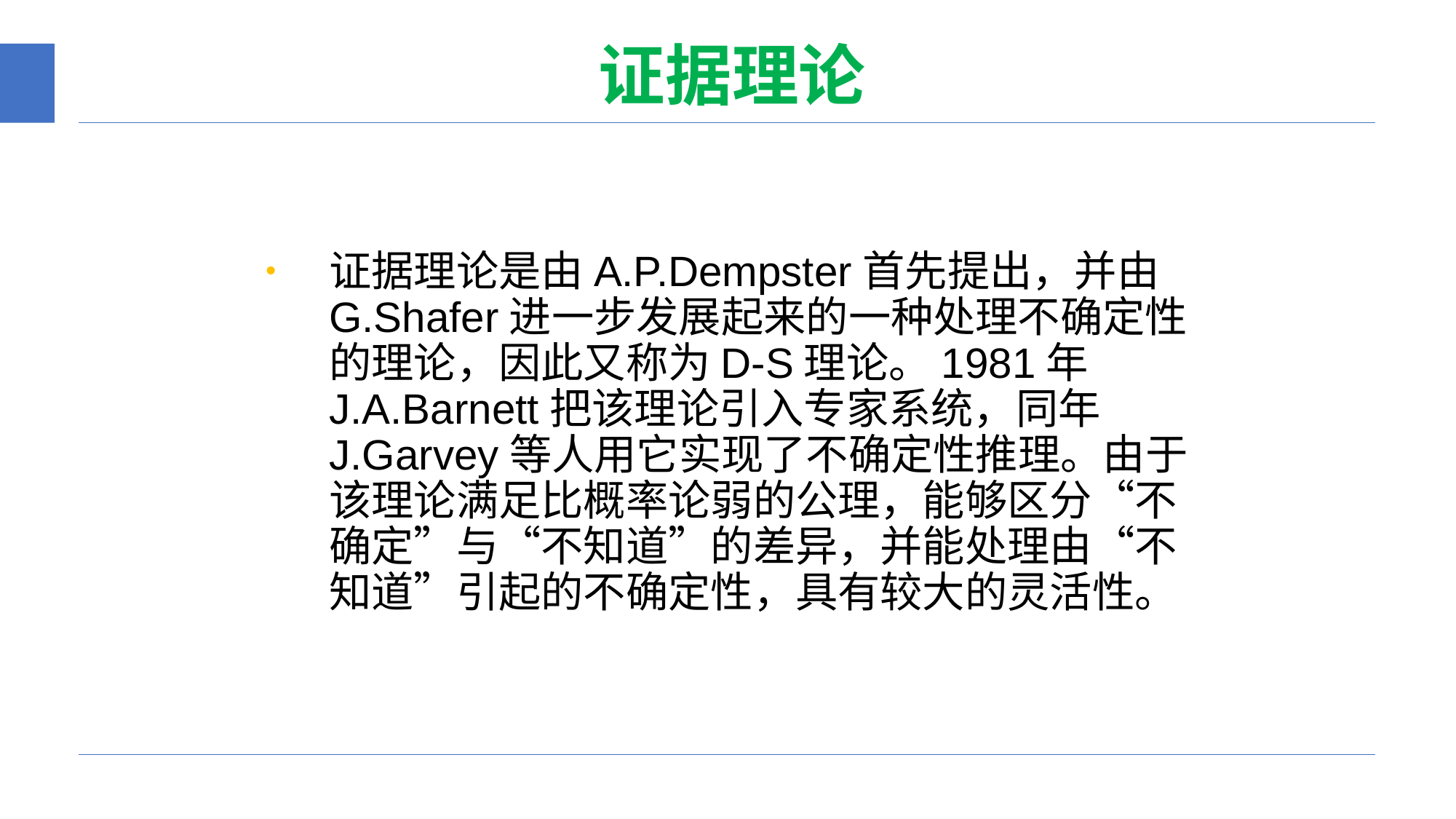

# 证据理论
证据理论是由A.P.Dempster首先提出，并由G.Shafer进一步发展起来的一种处理不确定性的理论，因此又称为D-S理论。1981年J.A.Barnett把该理论引入专家系统，同年J.Garvey等人用它实现了不确定性推理。由于该理论满足比概率论弱的公理，能够区分“不确定”与“不知道”的差异，并能处理由“不知道”引起的不确定性，具有较大的灵活性。